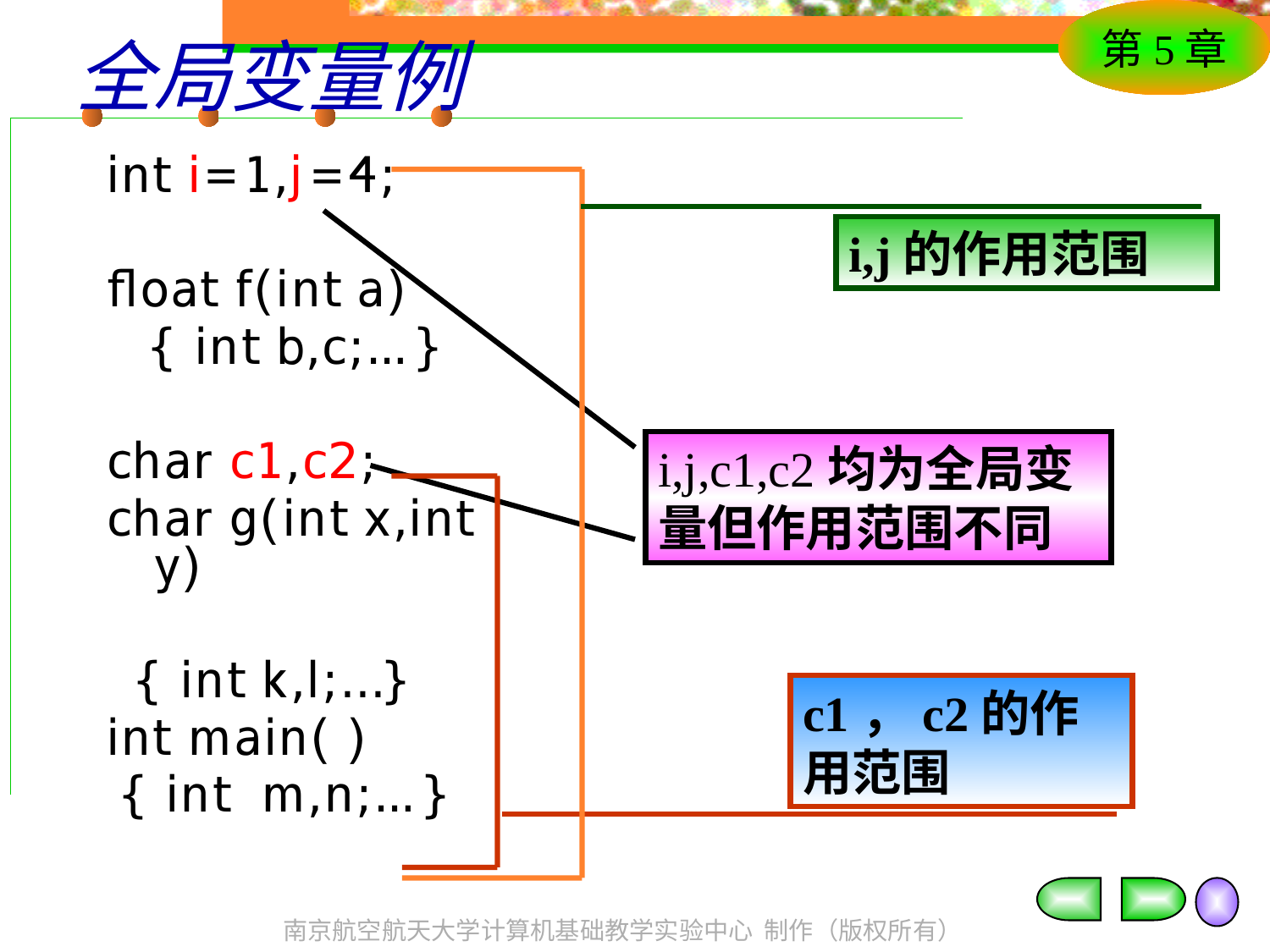

# 全局变量例
int i=1,j=4;

float f(int a)
   { int b,c;…}

char c1,c2;
char g(int x,int y)

  { int k,l;...}
int main( )
 { int  m,n;…}

i,j的作用范围
i,j,c1,c2均为全局变量但作用范围不同

c1，c2的作用范围